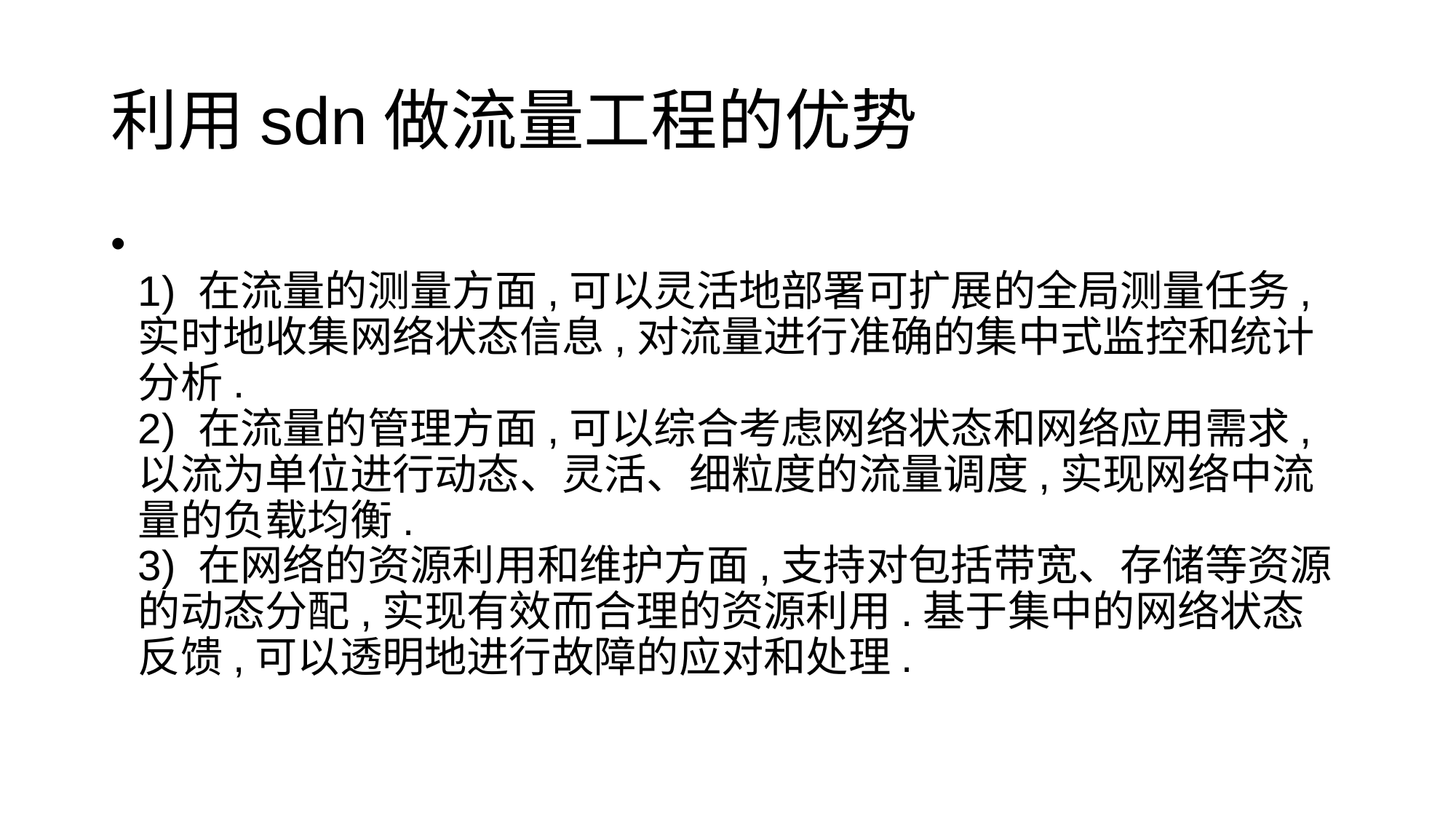

# 利用sdn做流量工程的优势
1) 在流量的测量方面,可以灵活地部署可扩展的全局测量任务,实时地收集网络状态信息,对流量进行准确的集中式监控和统计分析.
2) 在流量的管理方面,可以综合考虑网络状态和网络应用需求,以流为单位进行动态、灵活、细粒度的流量调度,实现网络中流量的负载均衡.
3) 在网络的资源利用和维护方面,支持对包括带宽、存储等资源的动态分配,实现有效而合理的资源利用.基于集中的网络状态反馈,可以透明地进行故障的应对和处理.